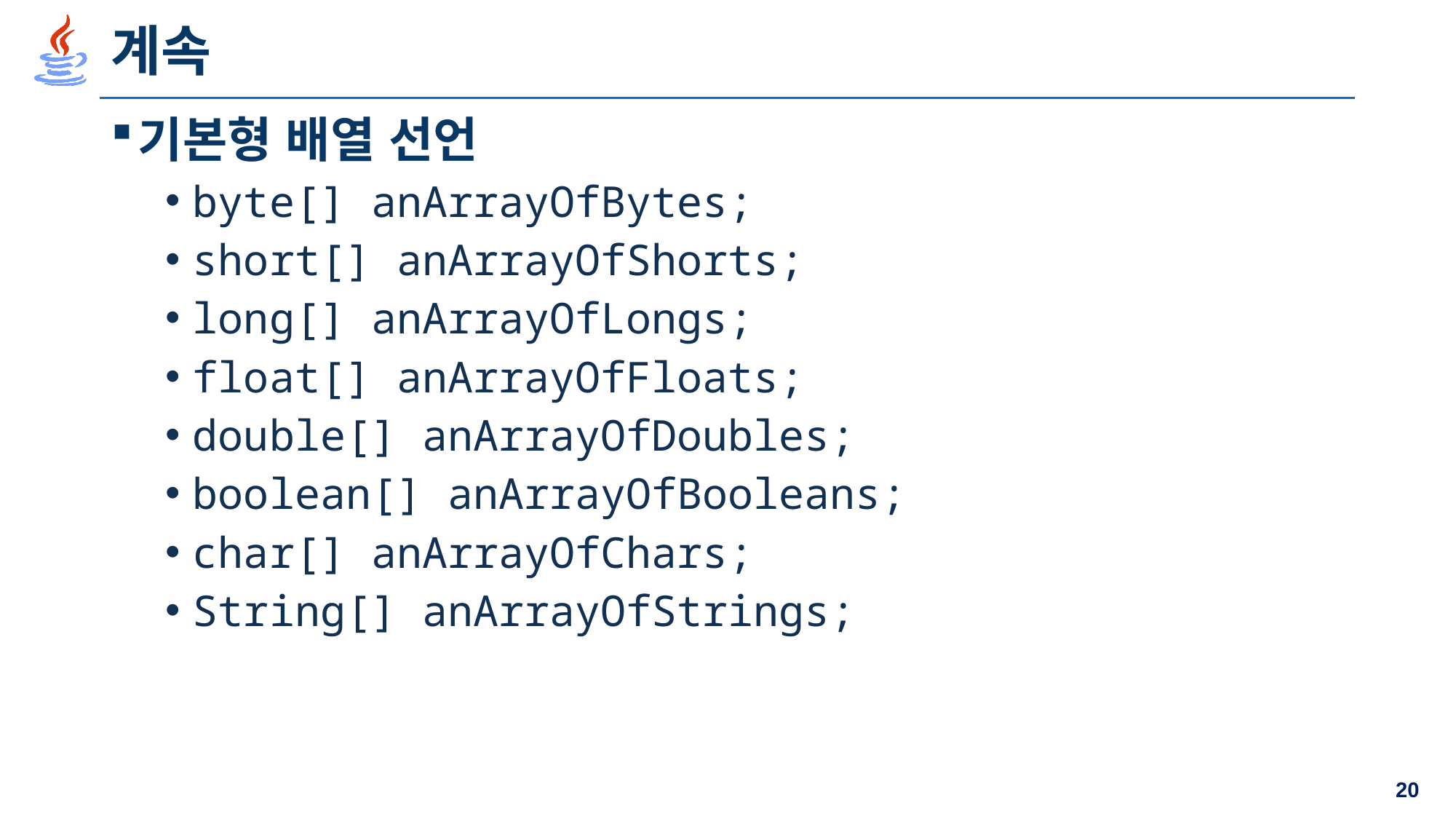

# 계속
기본형 배열 선언
byte[] anArrayOfBytes;
short[] anArrayOfShorts;
long[] anArrayOfLongs;
float[] anArrayOfFloats;
double[] anArrayOfDoubles;
boolean[] anArrayOfBooleans;
char[] anArrayOfChars;
String[] anArrayOfStrings;
20